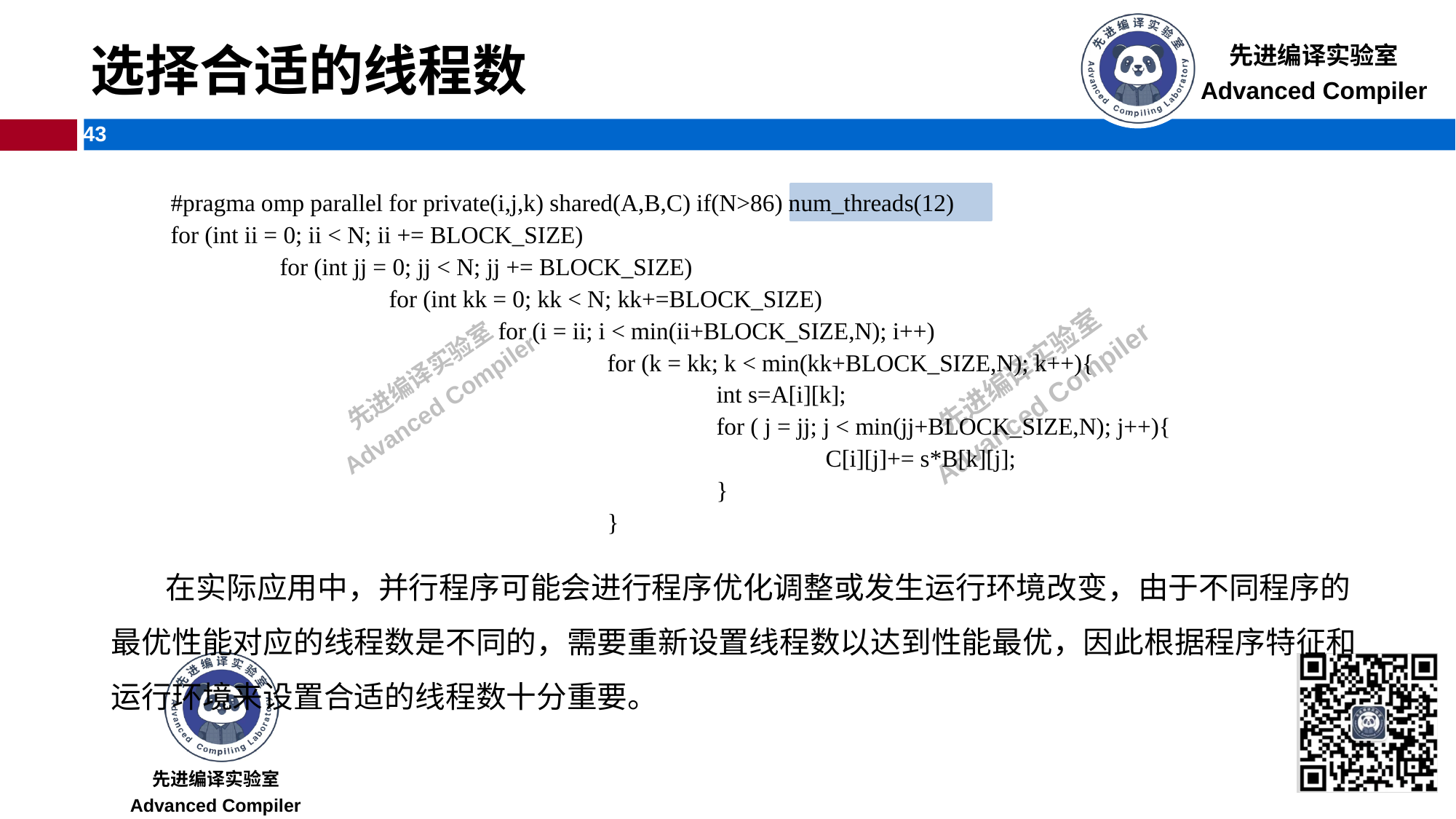

# 选择合适的线程数
	#pragma omp parallel for private(i,j,k) shared(A,B,C) if(N>86) num_threads(12)
	for (int ii = 0; ii < N; ii += BLOCK_SIZE)
		for (int jj = 0; jj < N; jj += BLOCK_SIZE)
			for (int kk = 0; kk < N; kk+=BLOCK_SIZE)
				for (i = ii; i < min(ii+BLOCK_SIZE,N); i++)
					for (k = kk; k < min(kk+BLOCK_SIZE,N); k++){
						int s=A[i][k];
						for ( j = jj; j < min(jj+BLOCK_SIZE,N); j++){
							C[i][j]+= s*B[k][j];
						}
					}

在实际应用中，并行程序可能会进行程序优化调整或发生运行环境改变，由于不同程序的最优性能对应的线程数是不同的，需要重新设置线程数以达到性能最优，因此根据程序特征和运行环境来设置合适的线程数十分重要。